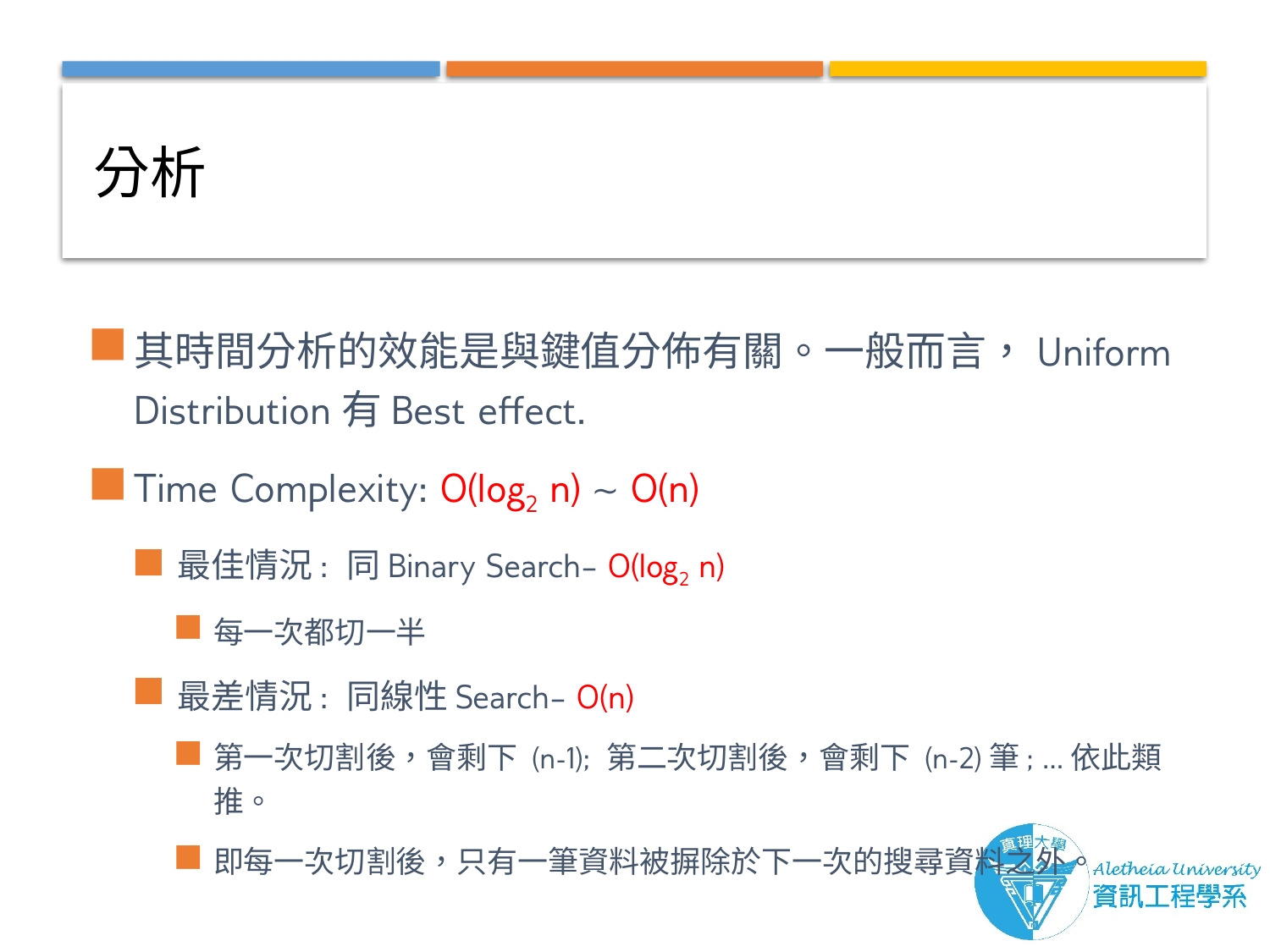

# 分析
其時間分析的效能是與鍵值分佈有關。一般而言，Uniform Distribution有Best effect.
Time Complexity: O(log2 n) ~ O(n)
最佳情況: 同Binary Search– O(log2 n)
每一次都切一半
最差情況: 同線性Search– O(n)
第一次切割後，會剩下 (n-1); 第二次切割後，會剩下 (n-2)筆; …依此類推。
即每一次切割後，只有一筆資料被摒除於下一次的搜尋資料之外。